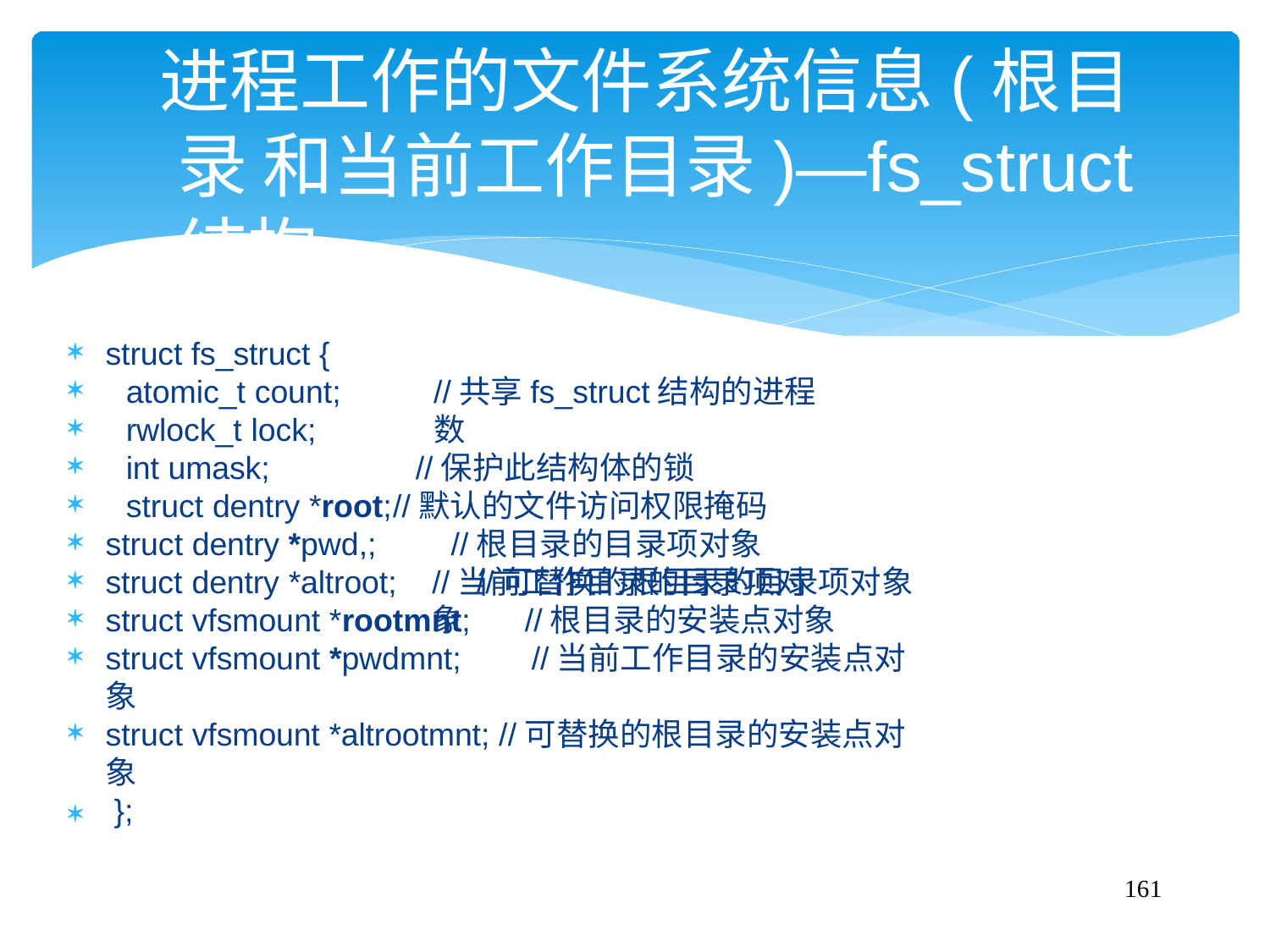

# 进程工作的文件系统信息(根目录 和当前工作目录)—fs_struct结构
struct fs_struct {
atomic_t count;
rwlock_t lock;
int umask;
struct dentry *root;
struct dentry *pwd,;
struct dentry *altroot;	//可替换的根目录的目录项对象
struct vfsmount *rootmnt;	//根目录的安装点对象
struct vfsmount *pwdmnt;	//当前工作目录的安装点对象
struct vfsmount *altrootmnt; //可替换的根目录的安装点对象
∗	};

//共享fs_struct结构的进程数
//保护此结构体的锁
//默认的文件访问权限掩码
//根目录的目录项对象
//当前工作目录的目录项对象
161